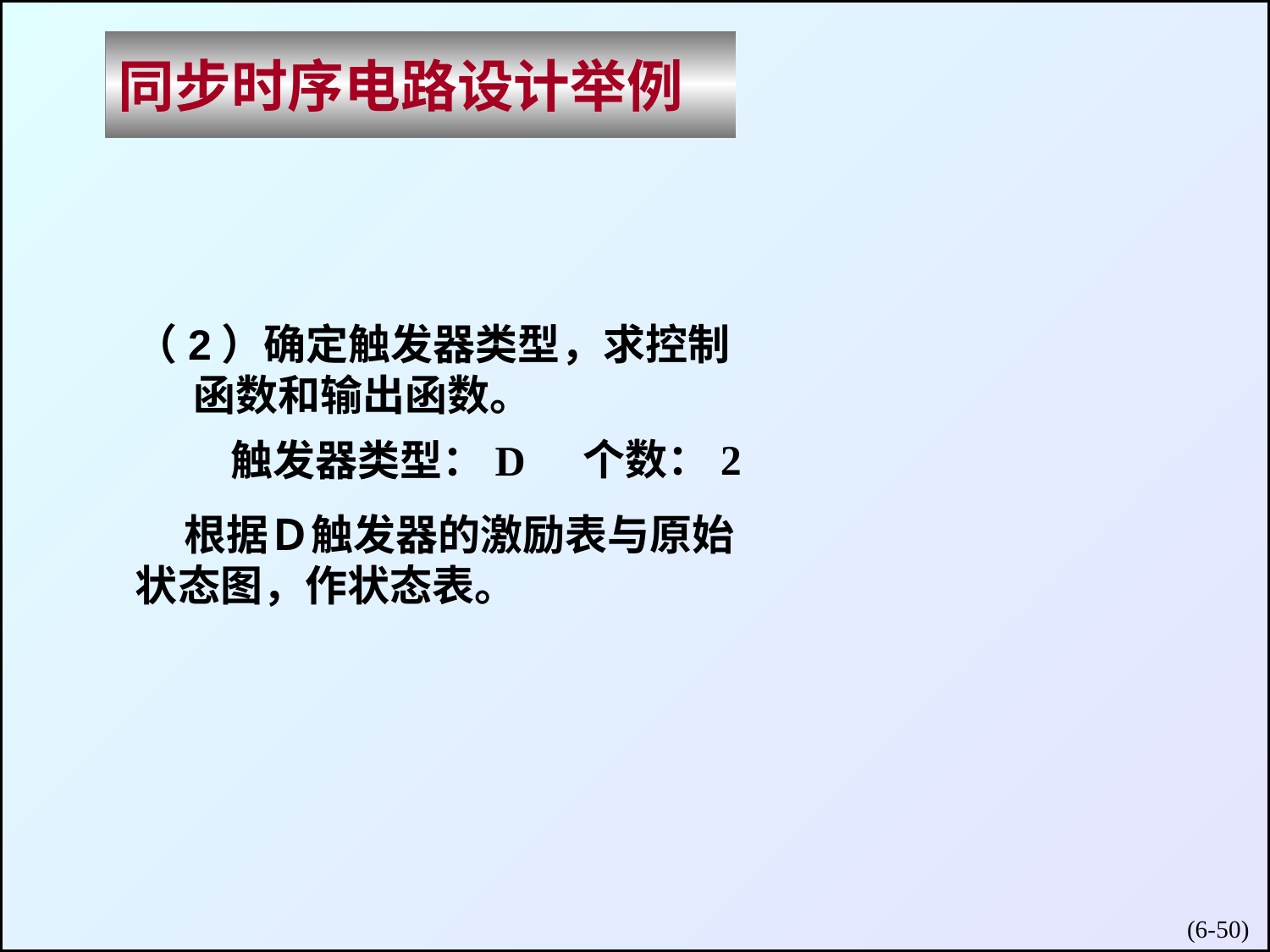

同步时序电路设计举例
（2）确定触发器类型，求控制
     函数和输出函数。
个数：2
触发器类型：
D
    根据Ｄ触发器的激励表与原始状态图，作状态表。
(6-50)